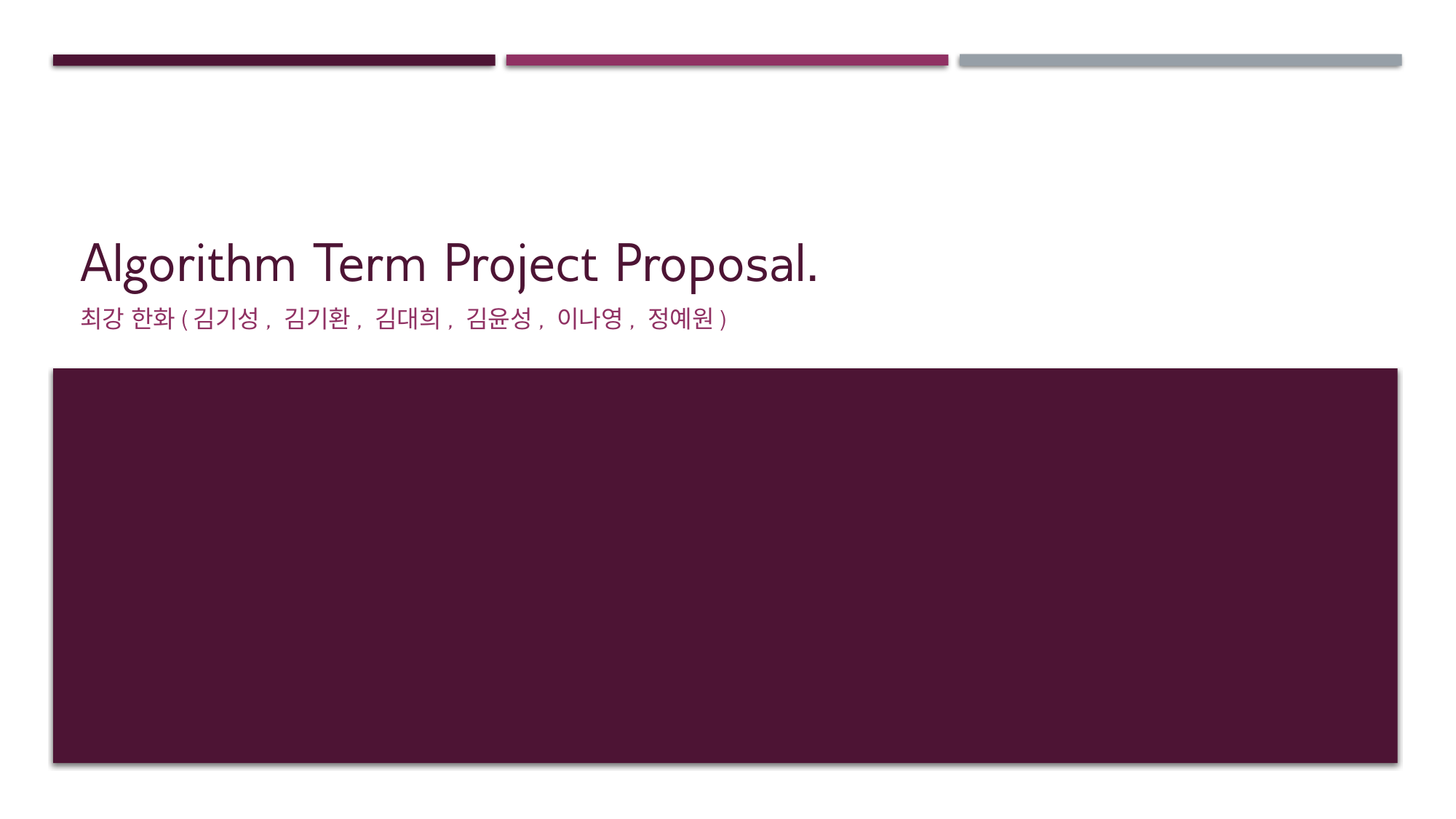

# Algorithm Term Project Proposal.
최강 한화(김기성, 김기환, 김대희, 김윤성, 이나영, 정예원)